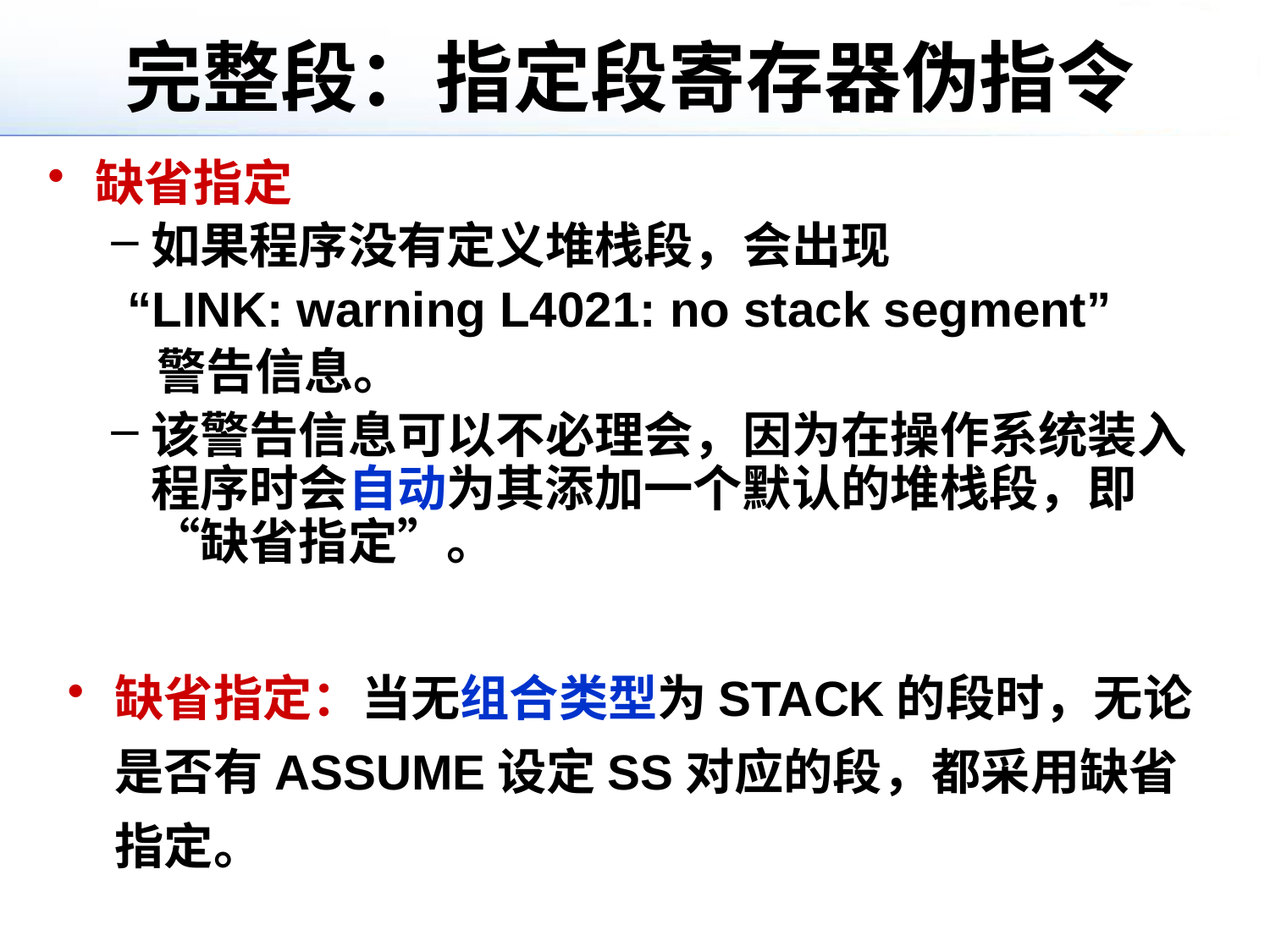

# 完整段：指定段寄存器伪指令
缺省指定
如果程序没有定义堆栈段，会出现
“LINK: warning L4021: no stack segment”
   警告信息。
该警告信息可以不必理会，因为在操作系统装入程序时会自动为其添加一个默认的堆栈段，即“缺省指定”。
缺省指定：当无组合类型为STACK的段时，无论是否有ASSUME设定SS对应的段，都采用缺省指定。